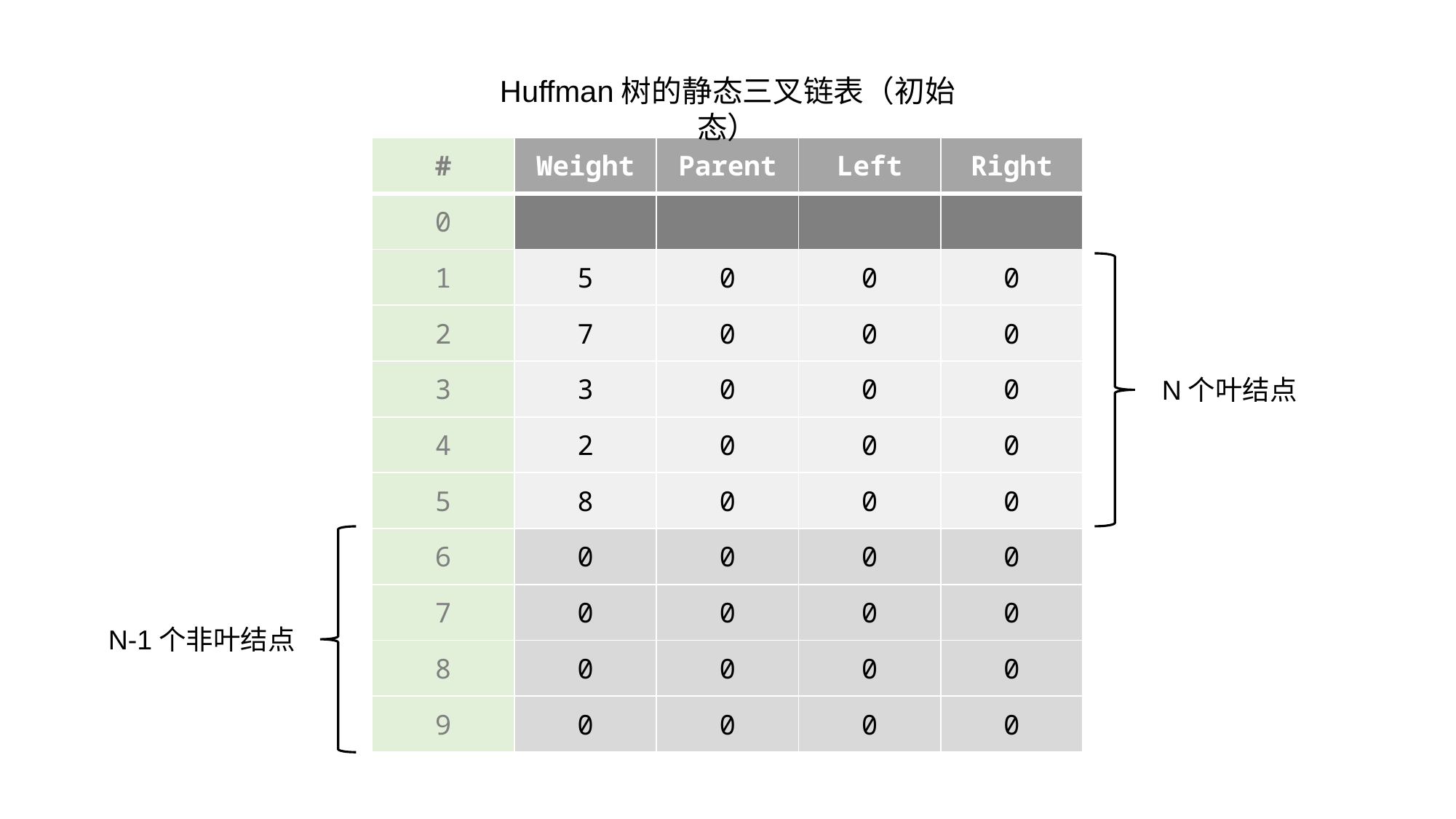

Huffman树的静态三叉链表（初始态）
| # | Weight | Parent | Left | Right |
| --- | --- | --- | --- | --- |
| 0 |  |  |  |  |
| 1 | 5 | 0 | 0 | 0 |
| 2 | 7 | 0 | 0 | 0 |
| 3 | 3 | 0 | 0 | 0 |
| 4 | 2 | 0 | 0 | 0 |
| 5 | 8 | 0 | 0 | 0 |
| 6 | 0 | 0 | 0 | 0 |
| 7 | 0 | 0 | 0 | 0 |
| 8 | 0 | 0 | 0 | 0 |
| 9 | 0 | 0 | 0 | 0 |

N个叶结点

N-1个非叶结点